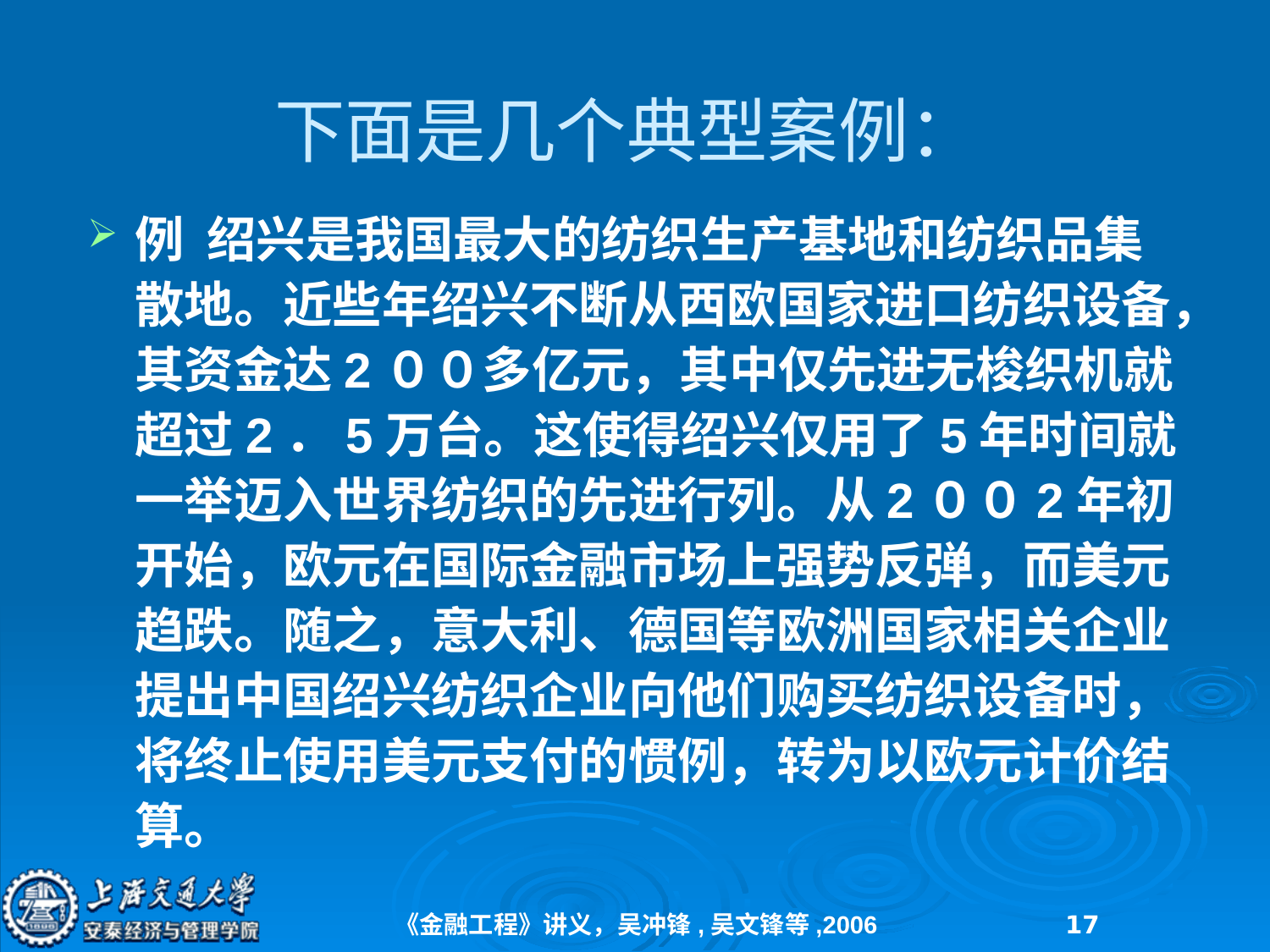

# 下面是几个典型案例：
例  绍兴是我国最大的纺织生产基地和纺织品集散地。近些年绍兴不断从西欧国家进口纺织设备，其资金达2００多亿元，其中仅先进无梭织机就超过2．5万台。这使得绍兴仅用了5年时间就一举迈入世界纺织的先进行列。从2００2年初开始，欧元在国际金融市场上强势反弹，而美元趋跌。随之，意大利、德国等欧洲国家相关企业提出中国绍兴纺织企业向他们购买纺织设备时，将终止使用美元支付的惯例，转为以欧元计价结算。